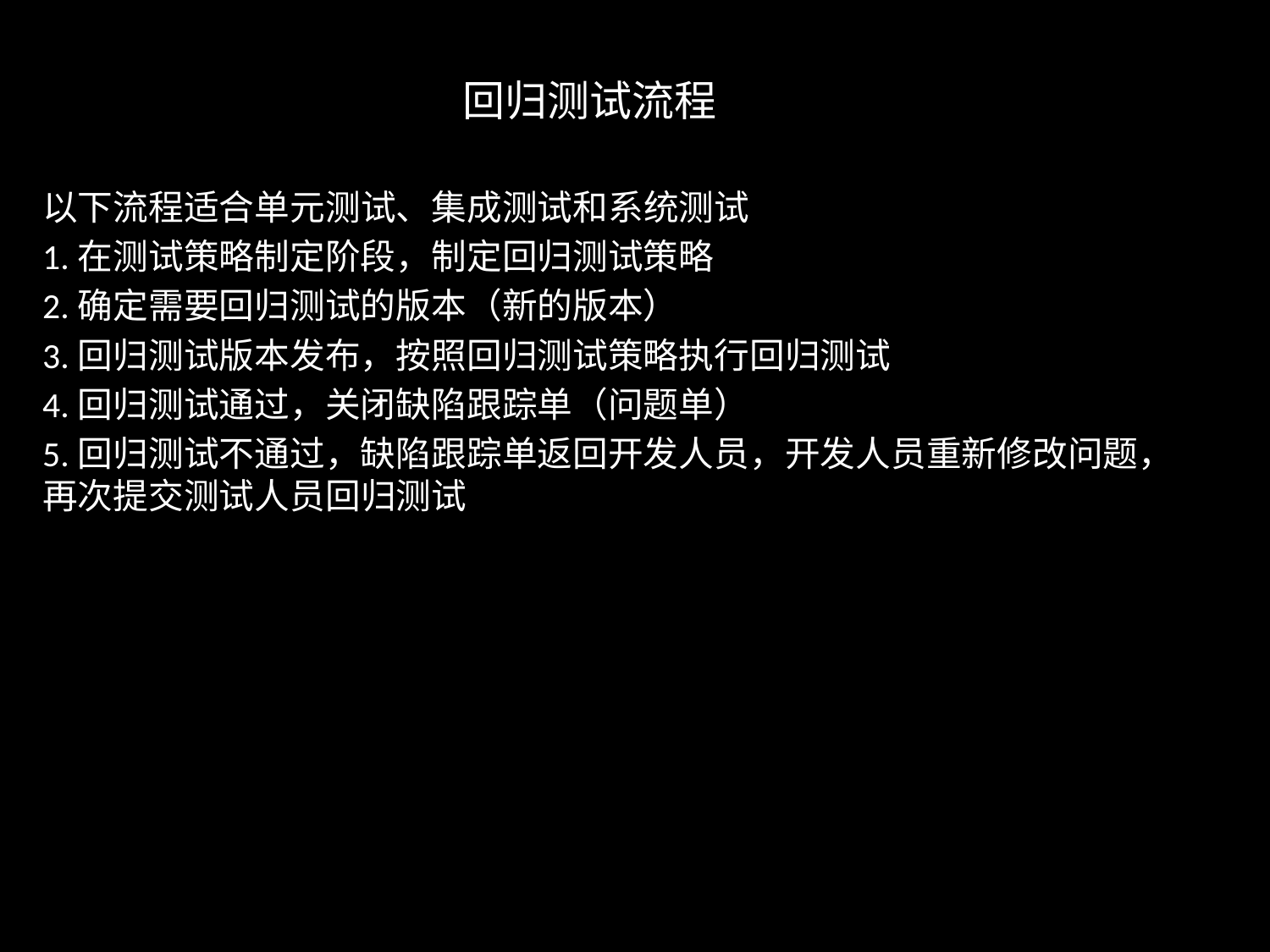

# 回归测试流程
以下流程适合单元测试、集成测试和系统测试
1.在测试策略制定阶段，制定回归测试策略
2.确定需要回归测试的版本（新的版本）
3.回归测试版本发布，按照回归测试策略执行回归测试
4.回归测试通过，关闭缺陷跟踪单（问题单）
5.回归测试不通过，缺陷跟踪单返回开发人员，开发人员重新修改问题，再次提交测试人员回归测试